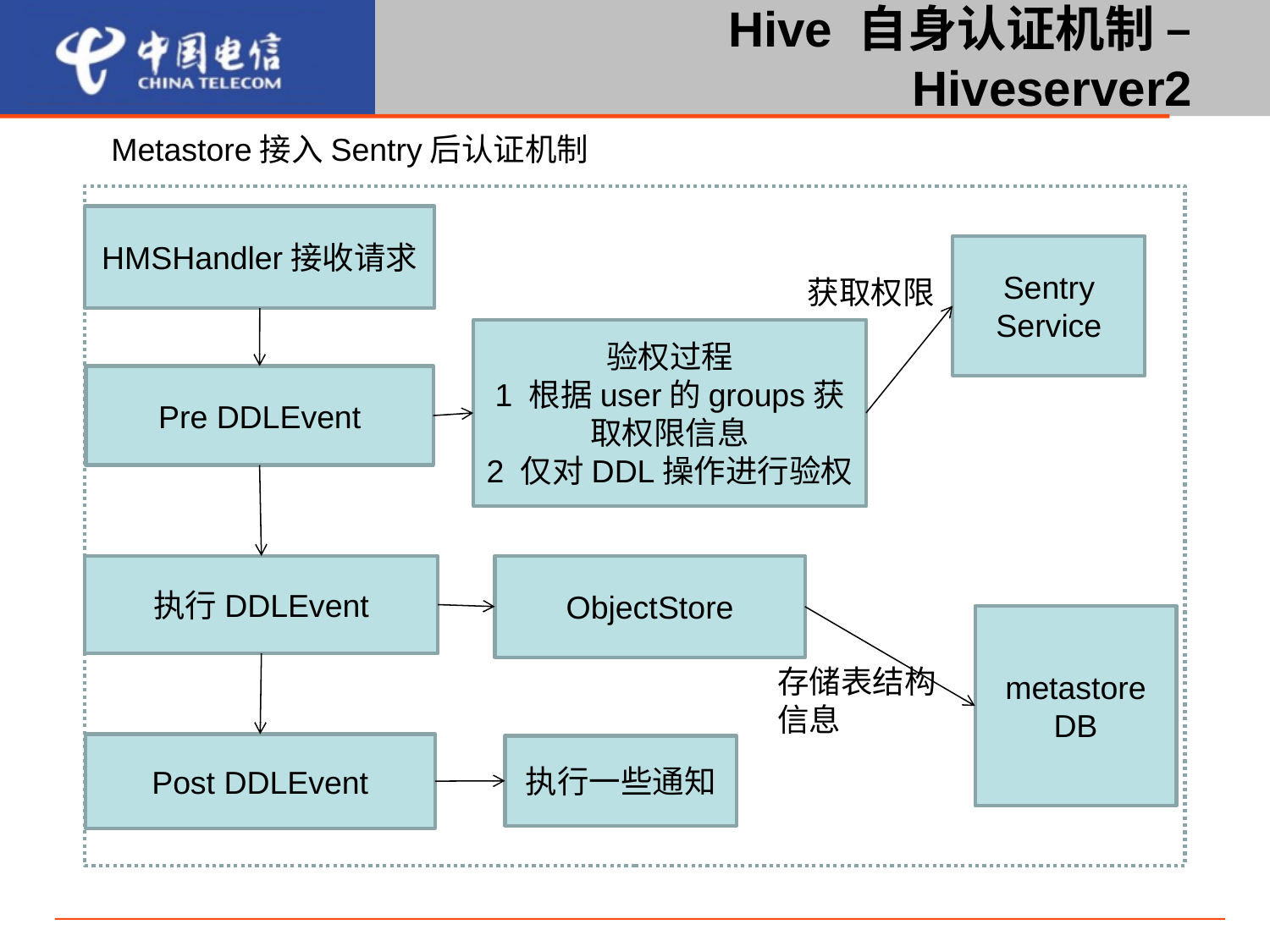

# Hive 自身认证机制 – Hiveserver2
Metastore接入Sentry后认证机制

HMSHandler接收请求
Sentry Service
获取权限
验权过程
1 根据user的groups获取权限信息
2 仅对DDL操作进行验权
Pre DDLEvent
执行DDLEvent
ObjectStore
metastore DB
存储表结构信息
Post DDLEvent
执行一些通知